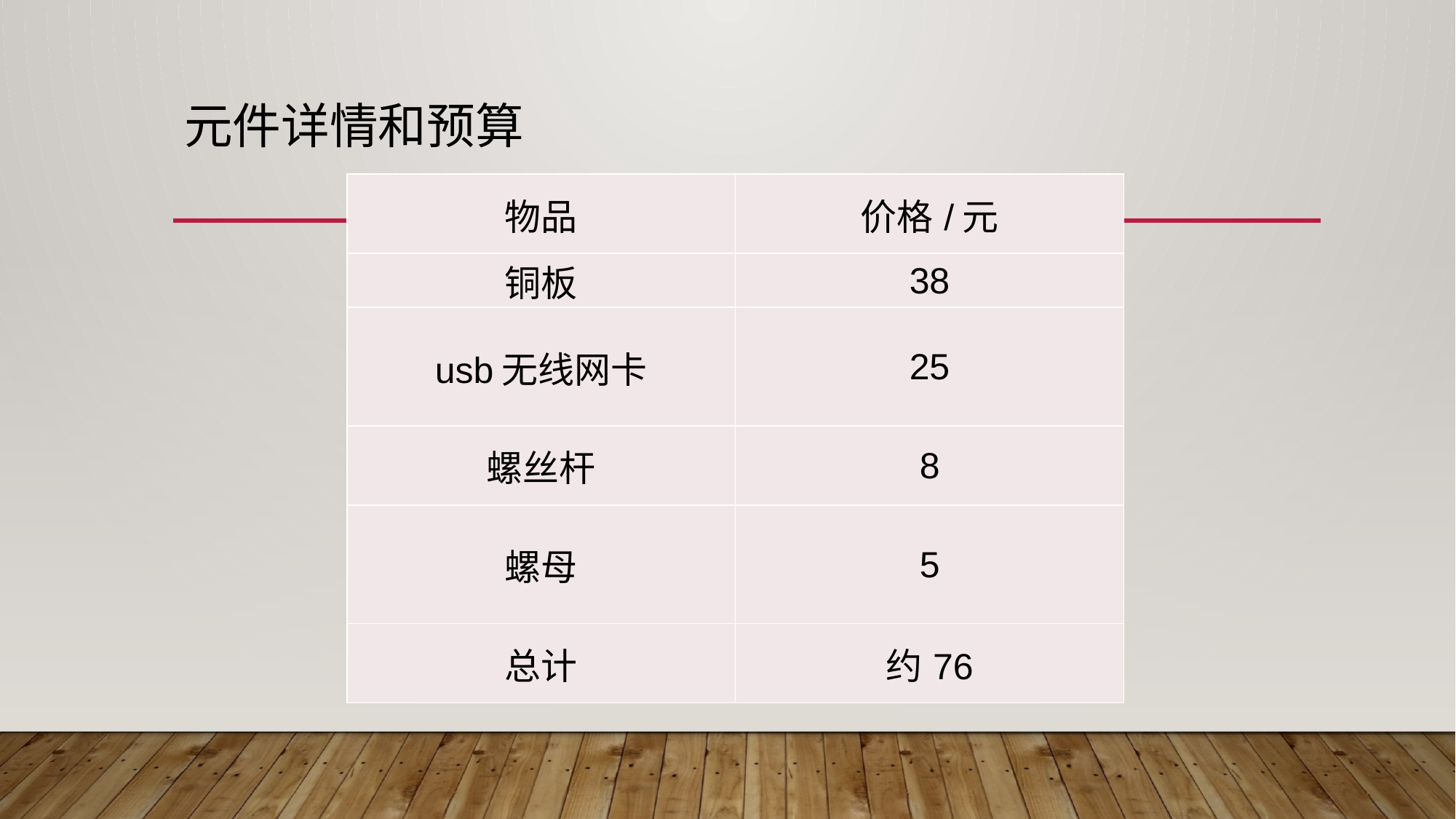

# 元件详情和预算
| 物品 | 价格/元 |
| --- | --- |
| 铜板 | 38 |
| usb无线网卡 | 25 |
| 螺丝杆 | 8 |
| 螺母 | 5 |
| 总计 | 约76 |